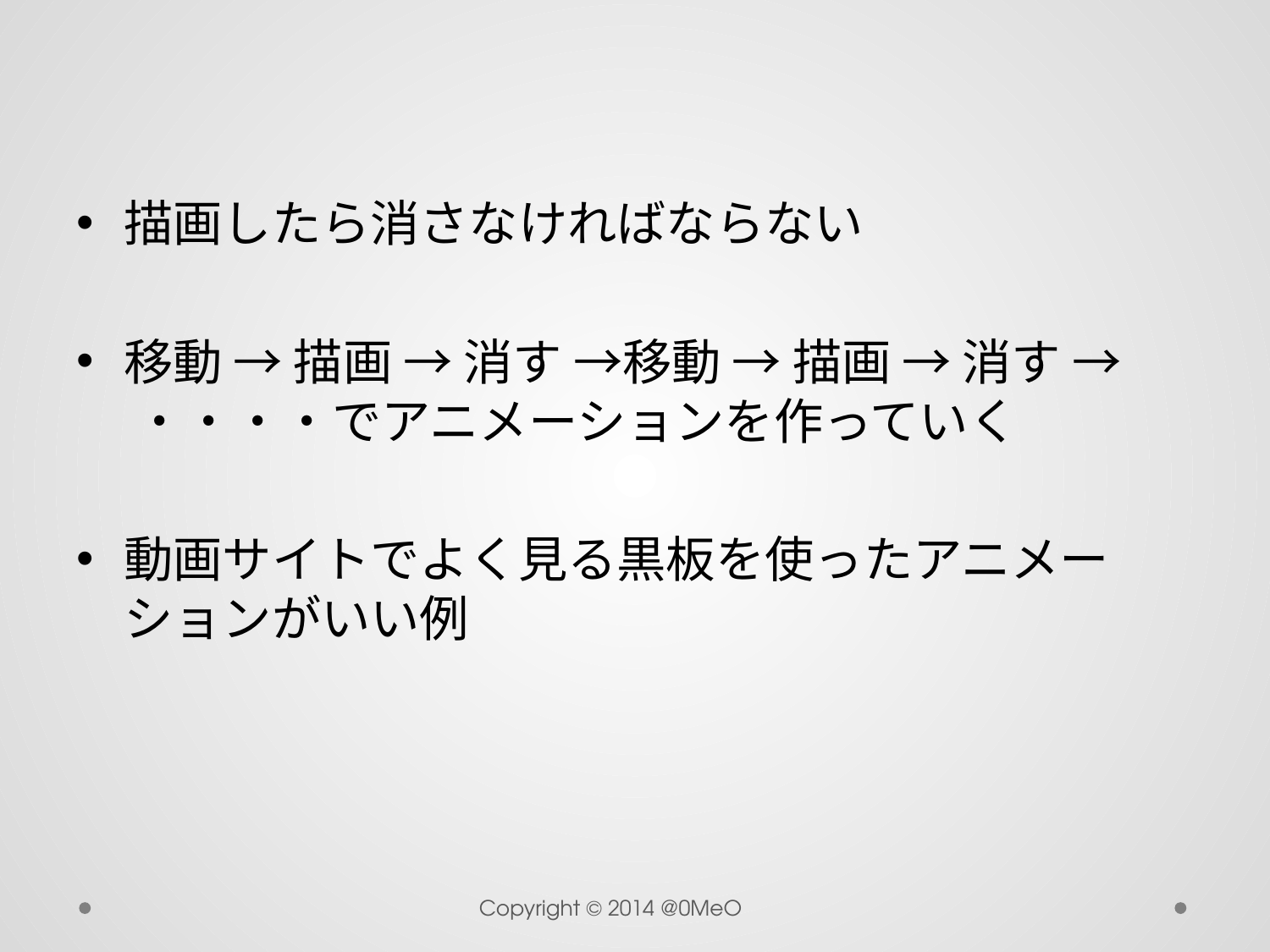

#
描画したら消さなければならない

移動 → 描画 → 消す →移動 → 描画 → 消す → ・・・・でアニメーションを作っていく

動画サイトでよく見る黒板を使ったアニメーションがいい例